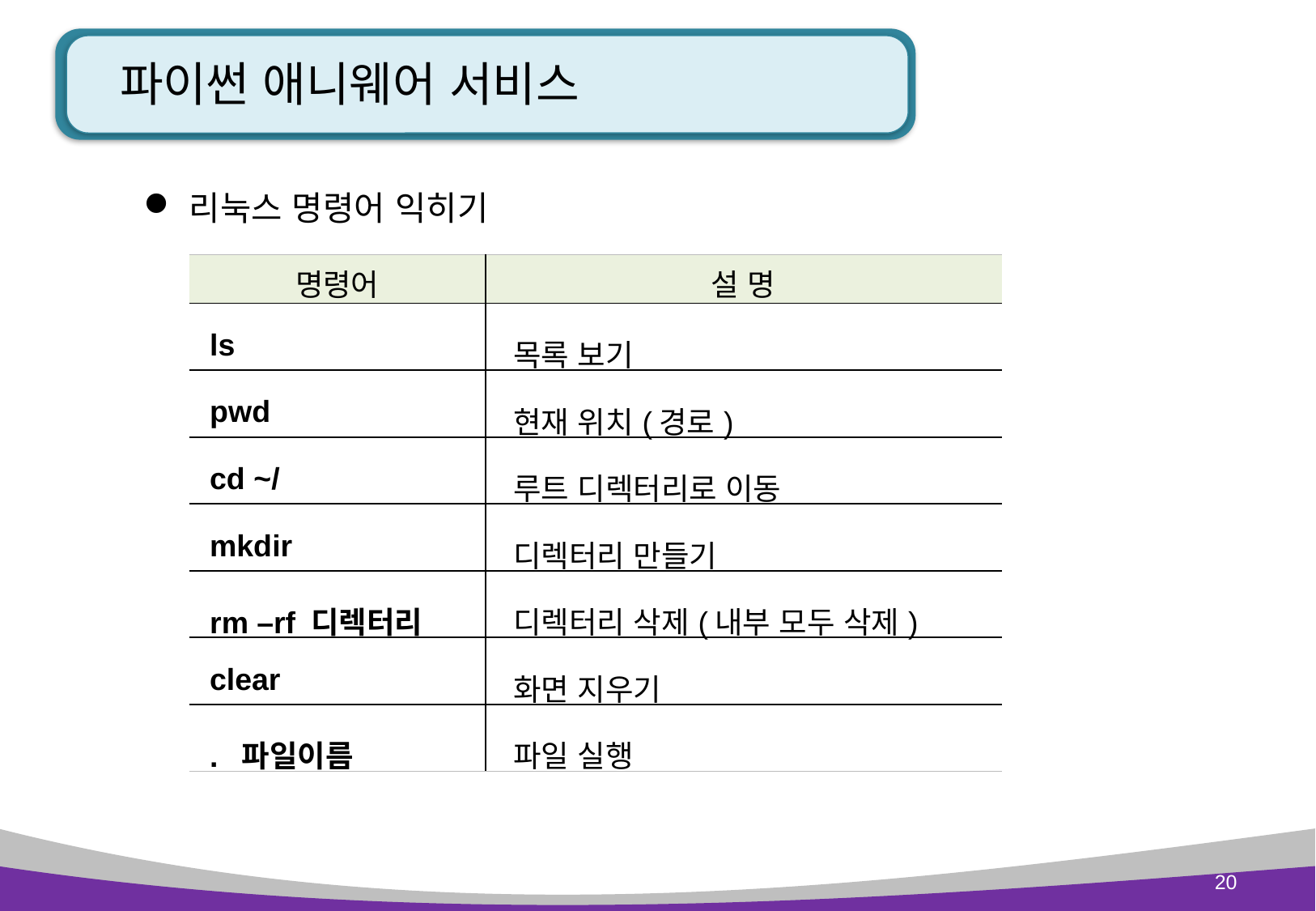

# 파이썬 애니웨어 서비스
리눅스 명령어 익히기
| 명령어 | 설 명 |
| --- | --- |
| ls | 목록 보기 |
| pwd | 현재 위치(경로) |
| cd ~/ | 루트 디렉터리로 이동 |
| mkdir | 디렉터리 만들기 |
| rm –rf 디렉터리 | 디렉터리 삭제(내부 모두 삭제) |
| clear | 화면 지우기 |
| . 파일이름 | 파일 실행 |
20